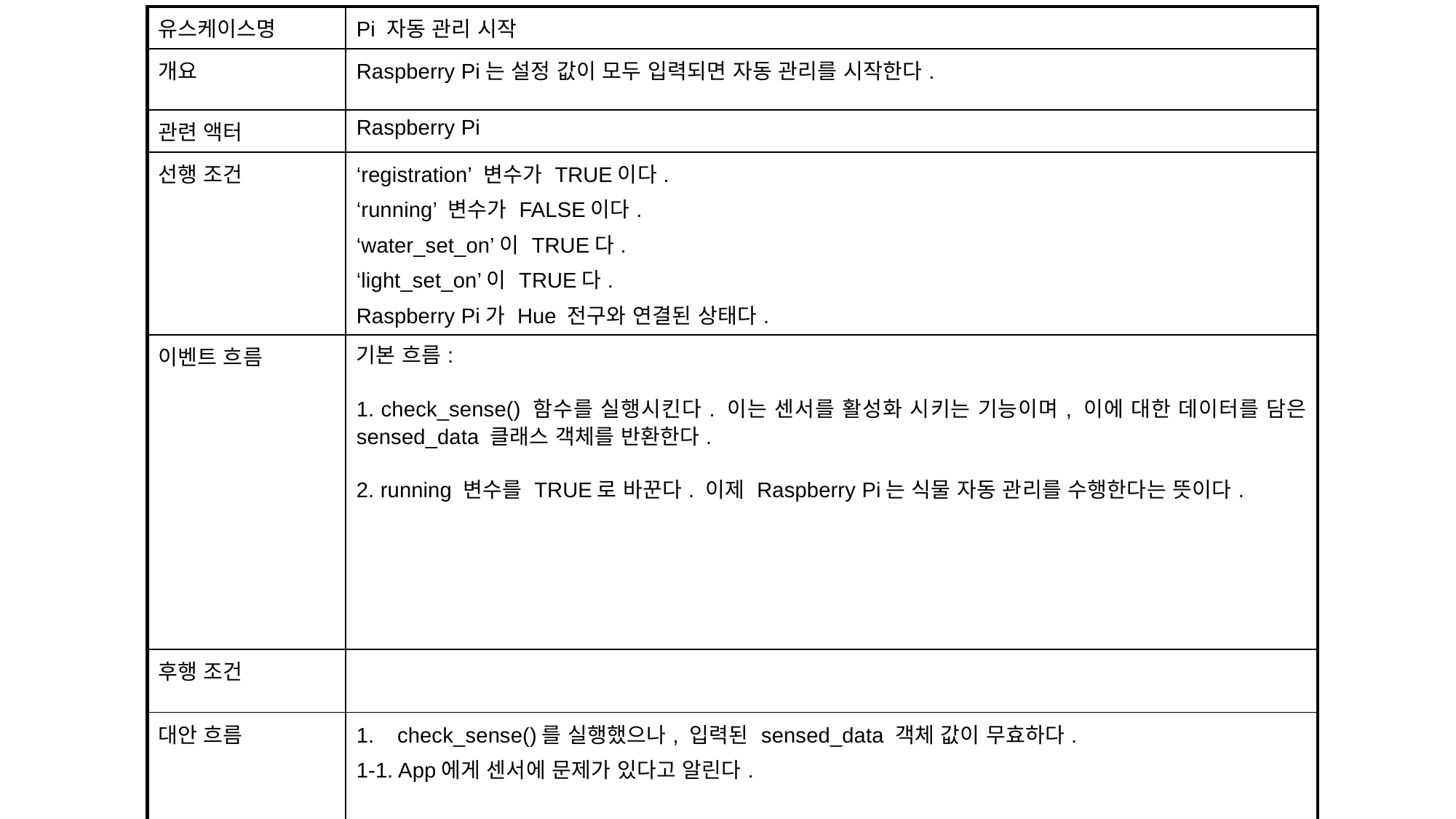

| 유스케이스명 | Pi 자동 관리 시작 |
| --- | --- |
| 개요 | Raspberry Pi는 설정 값이 모두 입력되면 자동 관리를 시작한다. |
| 관련 액터 | Raspberry Pi |
| 선행 조건 | ‘registration’ 변수가 TRUE이다. ‘running’ 변수가 FALSE이다. ‘water\_set\_on’이 TRUE다. ‘light\_set\_on’이 TRUE다. Raspberry Pi가 Hue 전구와 연결된 상태다. |
| 이벤트 흐름 | 기본 흐름: 1. check\_sense() 함수를 실행시킨다. 이는 센서를 활성화 시키는 기능이며, 이에 대한 데이터를 담은 sensed\_data 클래스 객체를 반환한다. 2. running 변수를 TRUE로 바꾼다. 이제 Raspberry Pi는 식물 자동 관리를 수행한다는 뜻이다. |
| 후행 조건 |  |
| 대안 흐름 | check\_sense()를 실행했으나, 입력된 sensed\_data 객체 값이 무효하다. 1-1. App에게 센서에 문제가 있다고 알린다. |